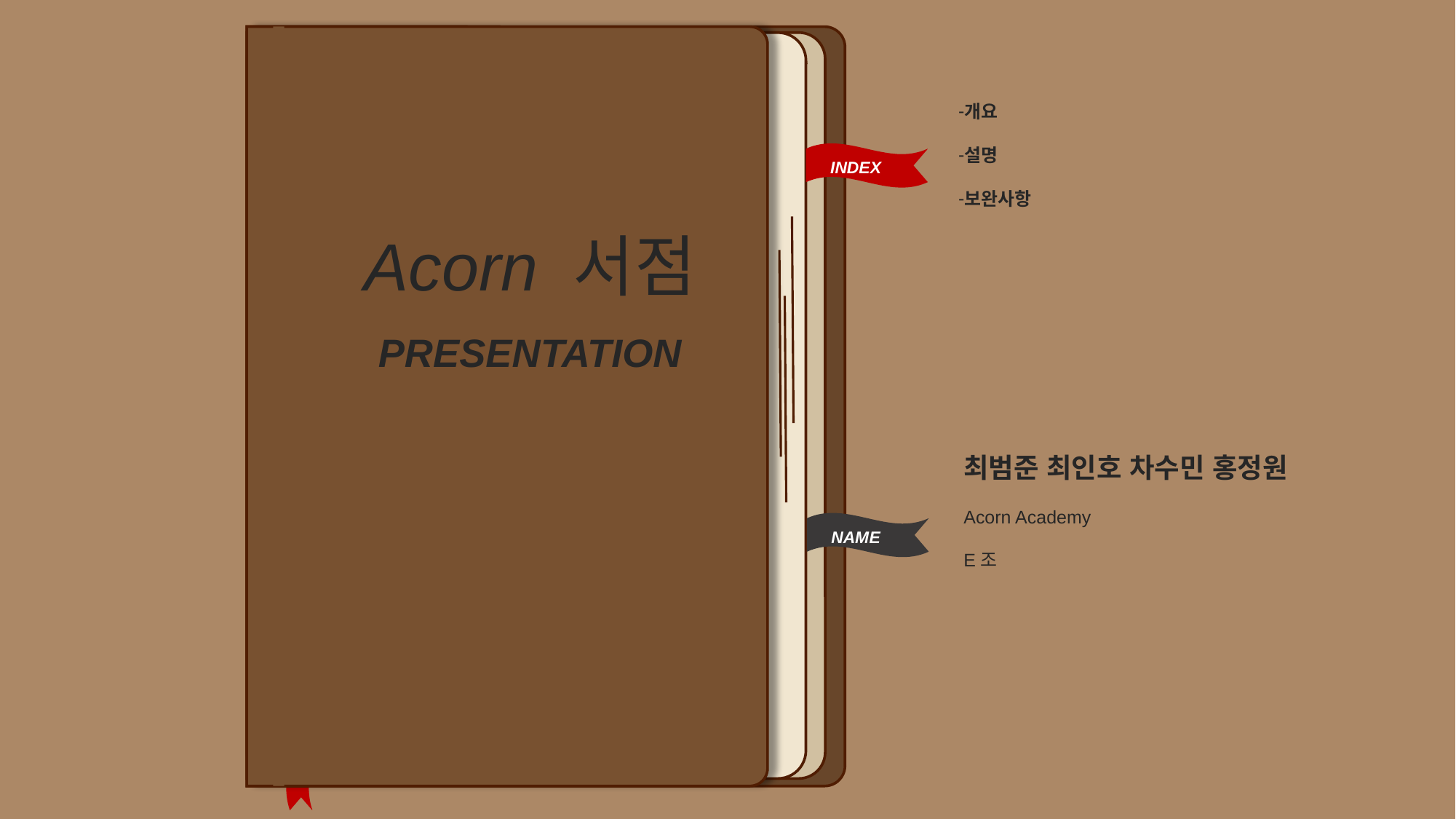

개요
설명
보완사항
INDEX

Acorn 서점
PRESENTATION

최범준 최인호 차수민 홍정원
Acorn Academy
E조
NAME